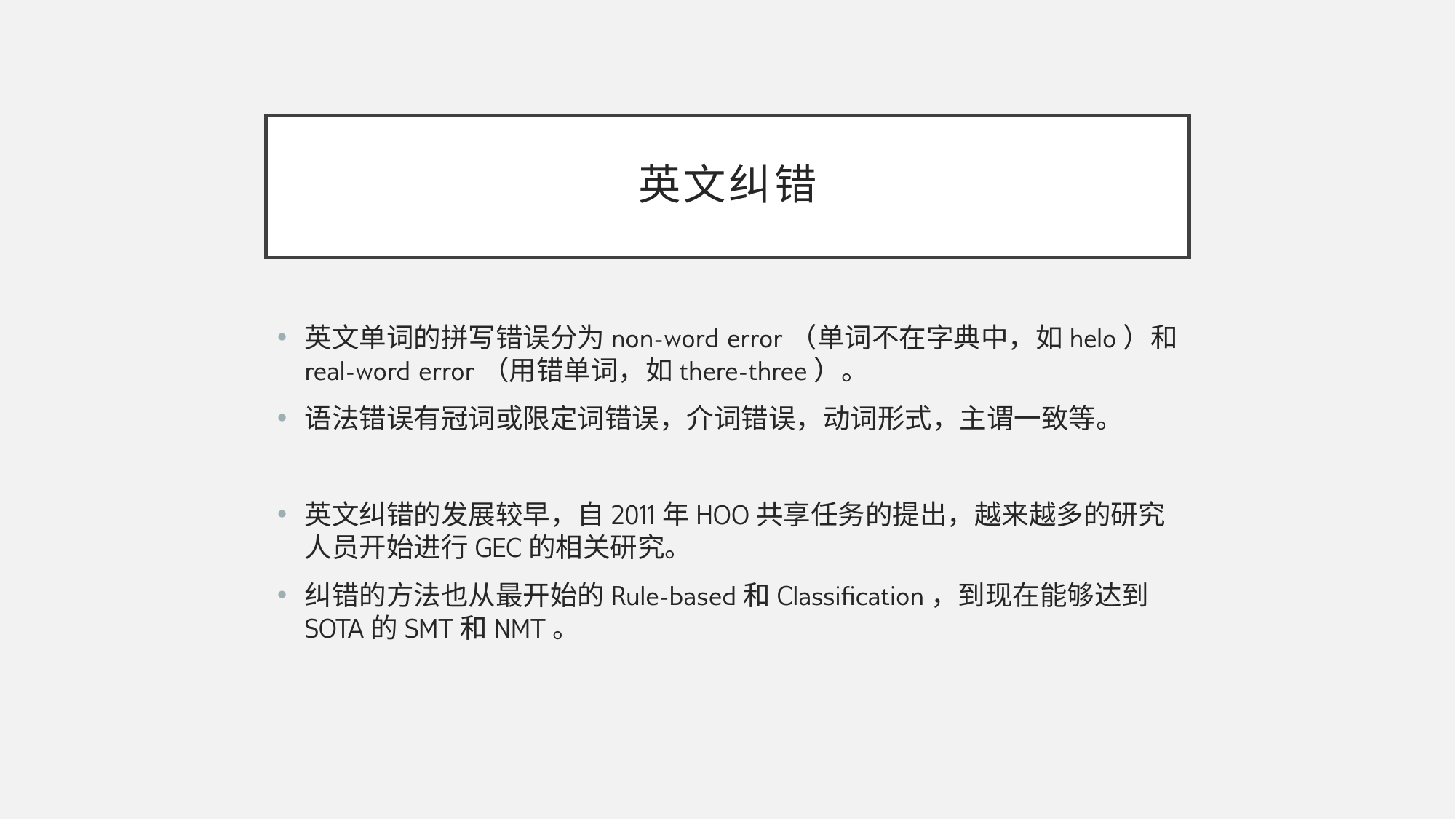

# 英文纠错
英文单词的拼写错误分为non-word error（单词不在字典中，如helo）和real-word error（用错单词，如there-three）。
语法错误有冠词或限定词错误，介词错误，动词形式，主谓一致等。

英文纠错的发展较早，自2011年HOO共享任务的提出，越来越多的研究人员开始进行GEC的相关研究。
纠错的方法也从最开始的Rule-based和Classification，到现在能够达到SOTA的SMT和NMT。